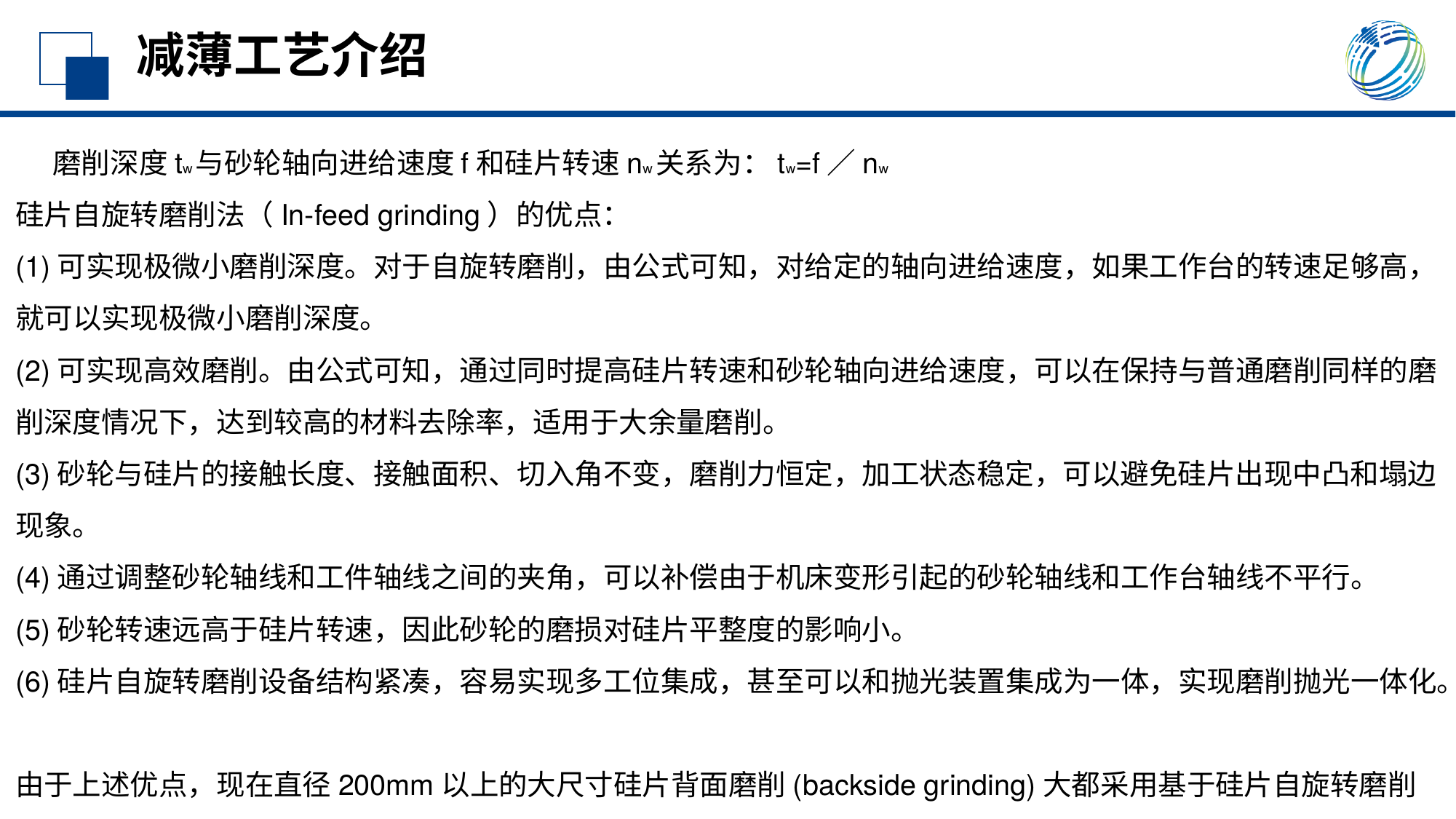

# 减薄工艺介绍

磨削深度tw与砂轮轴向进给速度f和硅片转速nw关系为：tw=f／nw
硅片自旋转磨削法（In-feed grinding）的优点：
(1)可实现极微小磨削深度。对于自旋转磨削，由公式可知，对给定的轴向进给速度，如果工作台的转速足够高，就可以实现极微小磨削深度。
(2)可实现高效磨削。由公式可知，通过同时提高硅片转速和砂轮轴向进给速度，可以在保持与普通磨削同样的磨削深度情况下，达到较高的材料去除率，适用于大余量磨削。
(3)砂轮与硅片的接触长度、接触面积、切入角不变，磨削力恒定，加工状态稳定，可以避免硅片出现中凸和塌边现象。
(4)通过调整砂轮轴线和工件轴线之间的夹角，可以补偿由于机床变形引起的砂轮轴线和工作台轴线不平行。
(5)砂轮转速远高于硅片转速，因此砂轮的磨损对硅片平整度的影响小。
(6)硅片自旋转磨削设备结构紧凑，容易实现多工位集成，甚至可以和抛光装置集成为一体，实现磨削抛光一体化。
由于上述优点，现在直径200mm以上的大尺寸硅片背面磨削(backside grinding)大都采用基于硅片自旋转磨削原理的超精密磨削技术。